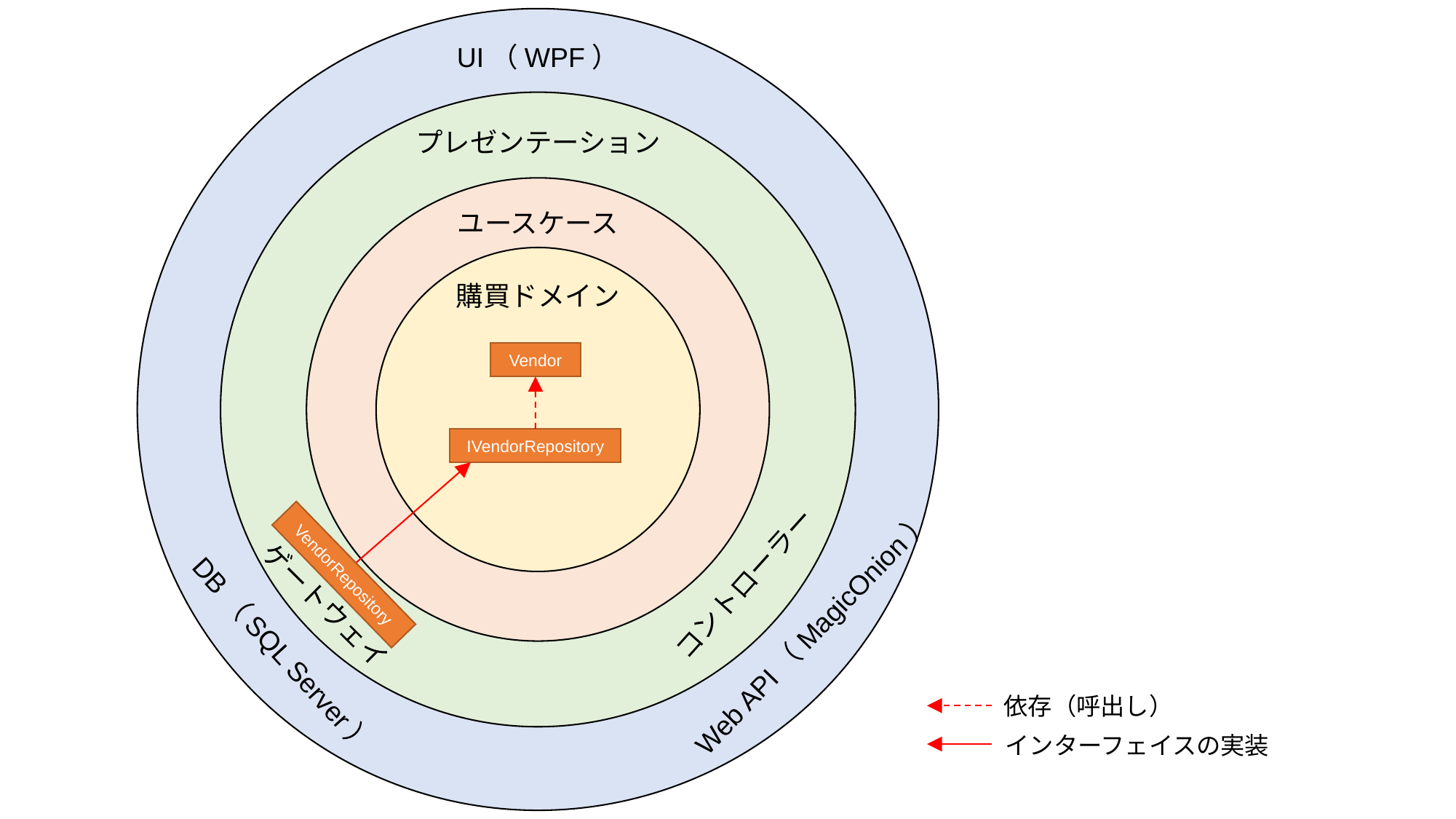

UI（WPF）

プレゼンテーション

ユースケース

購買ドメイン
Vendor
IVendorRepository
VendorRepository
コントローラー
ゲートウェイ
Web API（MagicOnion）
DB（SQL Server）
依存（呼出し）
インターフェイスの実装